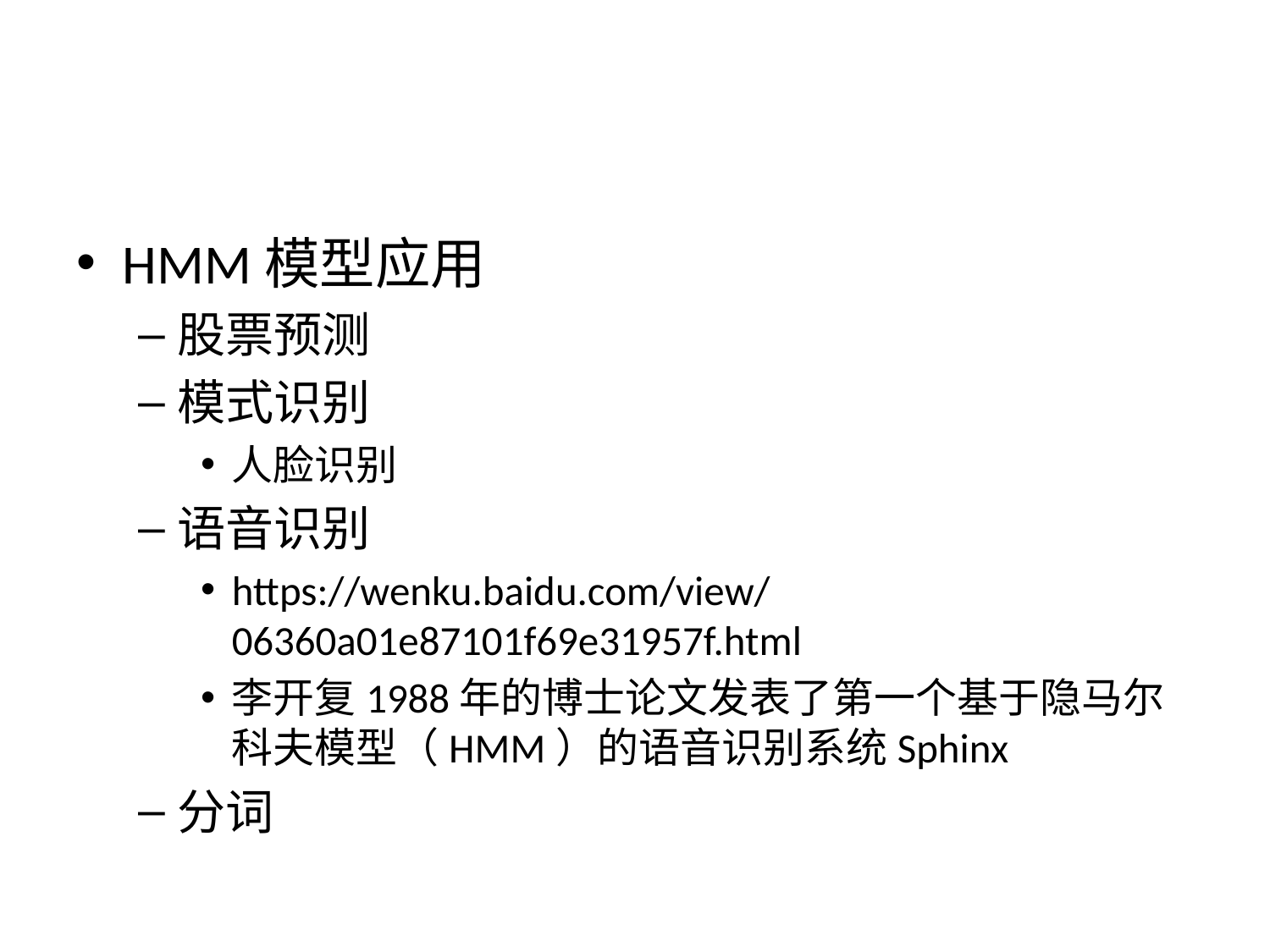

#
HMM模型应用
股票预测
模式识别
人脸识别
语音识别
https://wenku.baidu.com/view/06360a01e87101f69e31957f.html
李开复1988年的博士论文发表了第一个基于隐马尔科夫模型（HMM）的语音识别系统Sphinx
分词